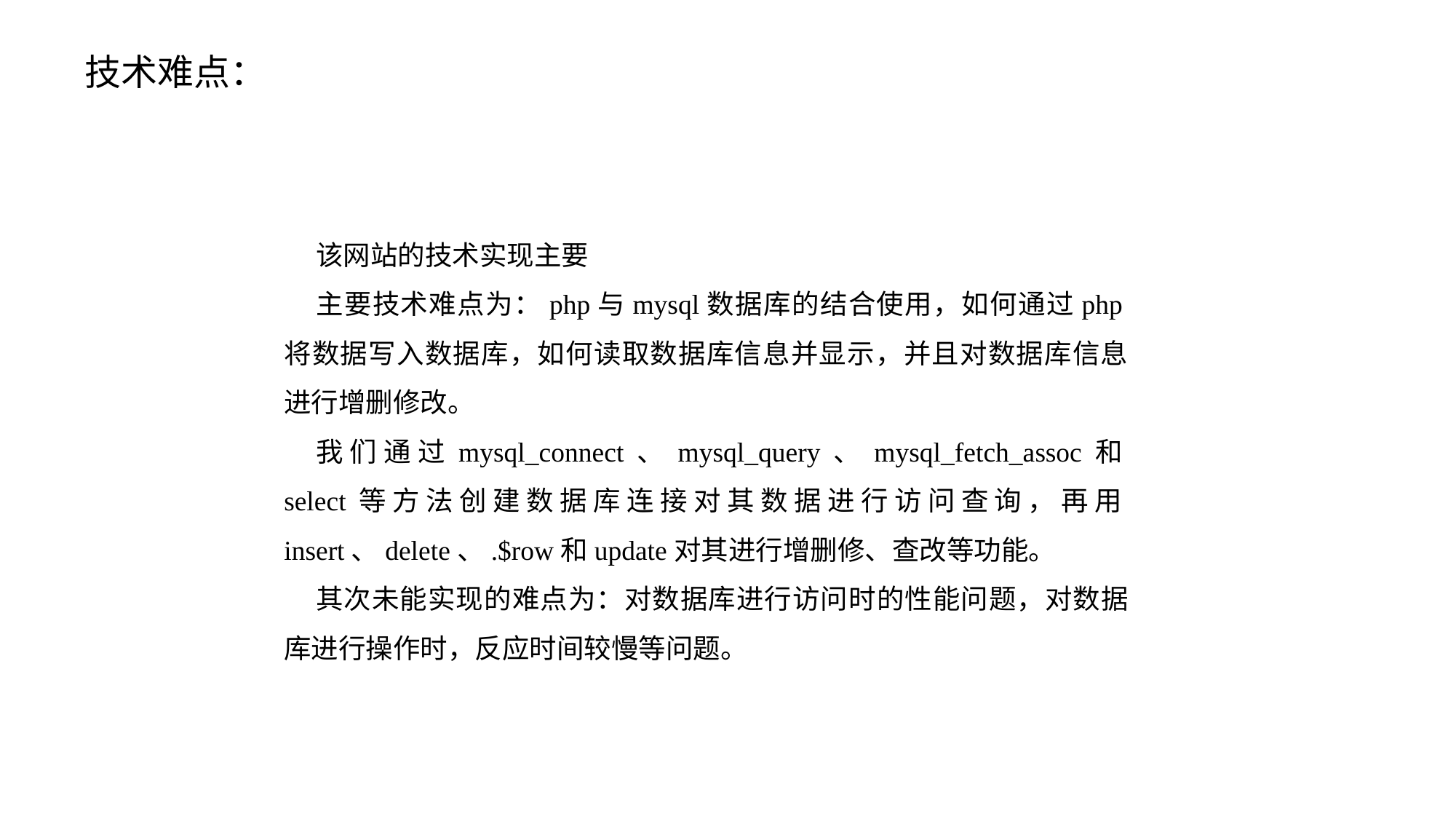

技术难点：
该网站的技术实现主要
主要技术难点为：php与mysql数据库的结合使用，如何通过php将数据写入数据库，如何读取数据库信息并显示，并且对数据库信息进行增删修改。
我们通过mysql_connect、mysql_query、mysql_fetch_assoc和select等方法创建数据库连接对其数据进行访问查询，再用insert、delete、.$row和update对其进行增删修、查改等功能。
其次未能实现的难点为：对数据库进行访问时的性能问题，对数据库进行操作时，反应时间较慢等问题。